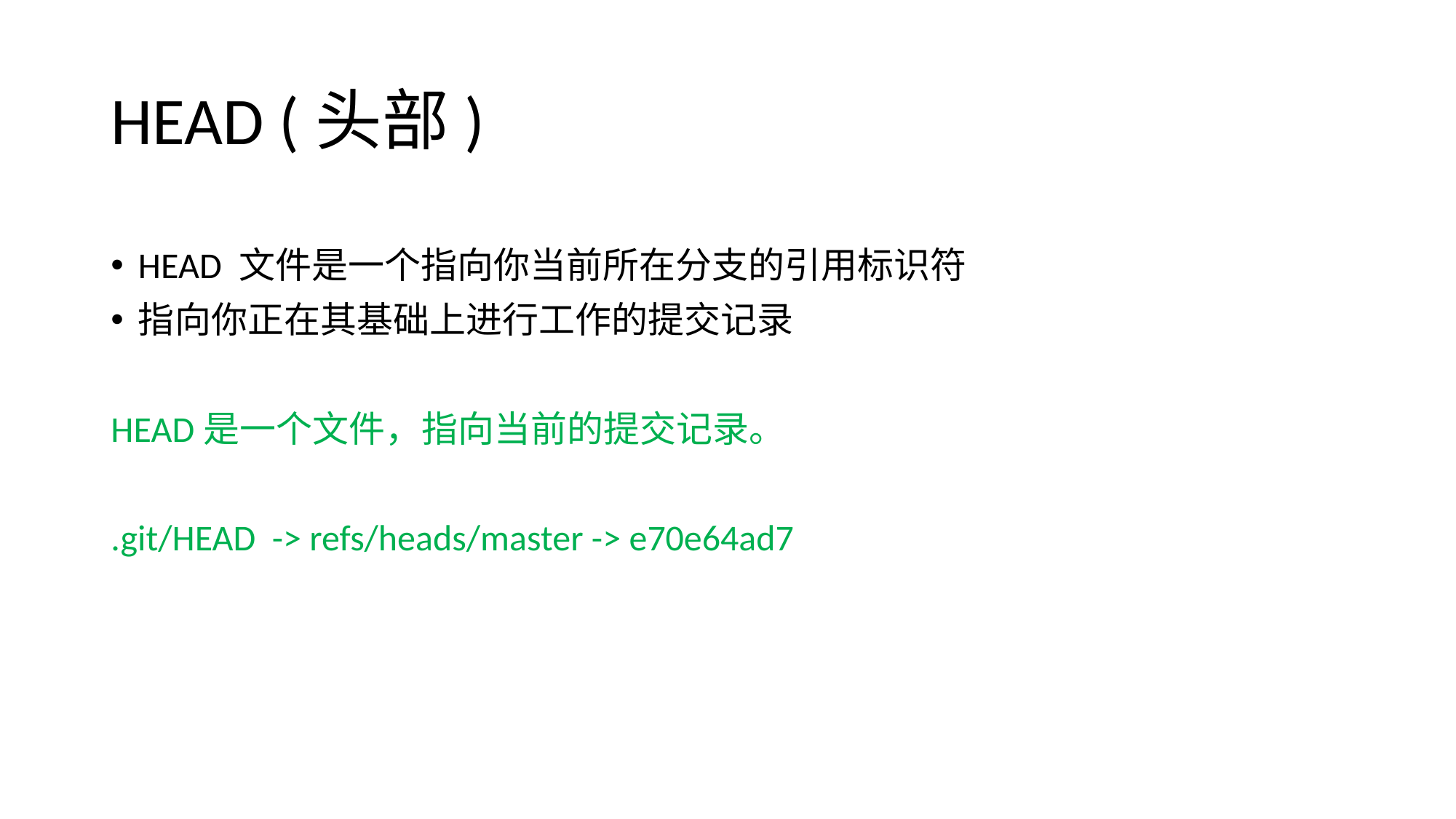

# HEAD (头部)
HEAD 文件是一个指向你当前所在分支的引用标识符
指向你正在其基础上进行工作的提交记录

HEAD是一个文件，指向当前的提交记录。

.git/HEAD  -> refs/heads/master -> e70e64ad7